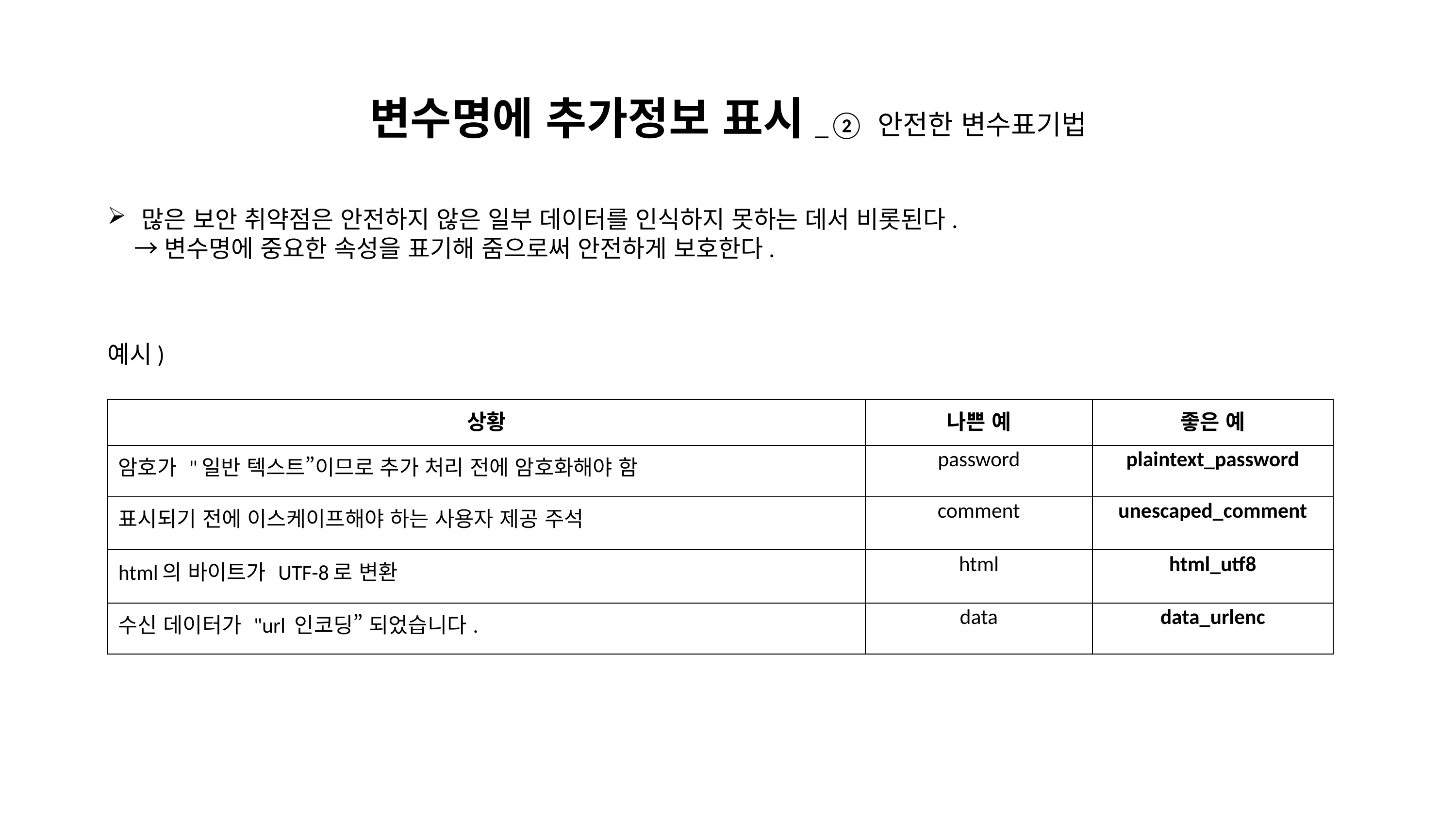

# 변수명에 추가정보 표시_② 안전한 변수표기법
많은 보안 취약점은 안전하지 않은 일부 데이터를 인식하지 못하는 데서 비롯된다.
    →변수명에 중요한 속성을 표기해 줌으로써 안전하게 보호한다.
예시)
| 상황 | 나쁜 예 | 좋은 예 |
| --- | --- | --- |
| 암호가 "일반 텍스트”이므로 추가 처리 전에 암호화해야 함 | password | plaintext\_password |
| 표시되기 전에 이스케이프해야 하는 사용자 제공 주석 | comment | unescaped\_comment |
| html의 바이트가 UTF-8로 변환 | html | html\_utf8 |
| 수신 데이터가 "url 인코딩” 되었습니다. | data | data\_urlenc |